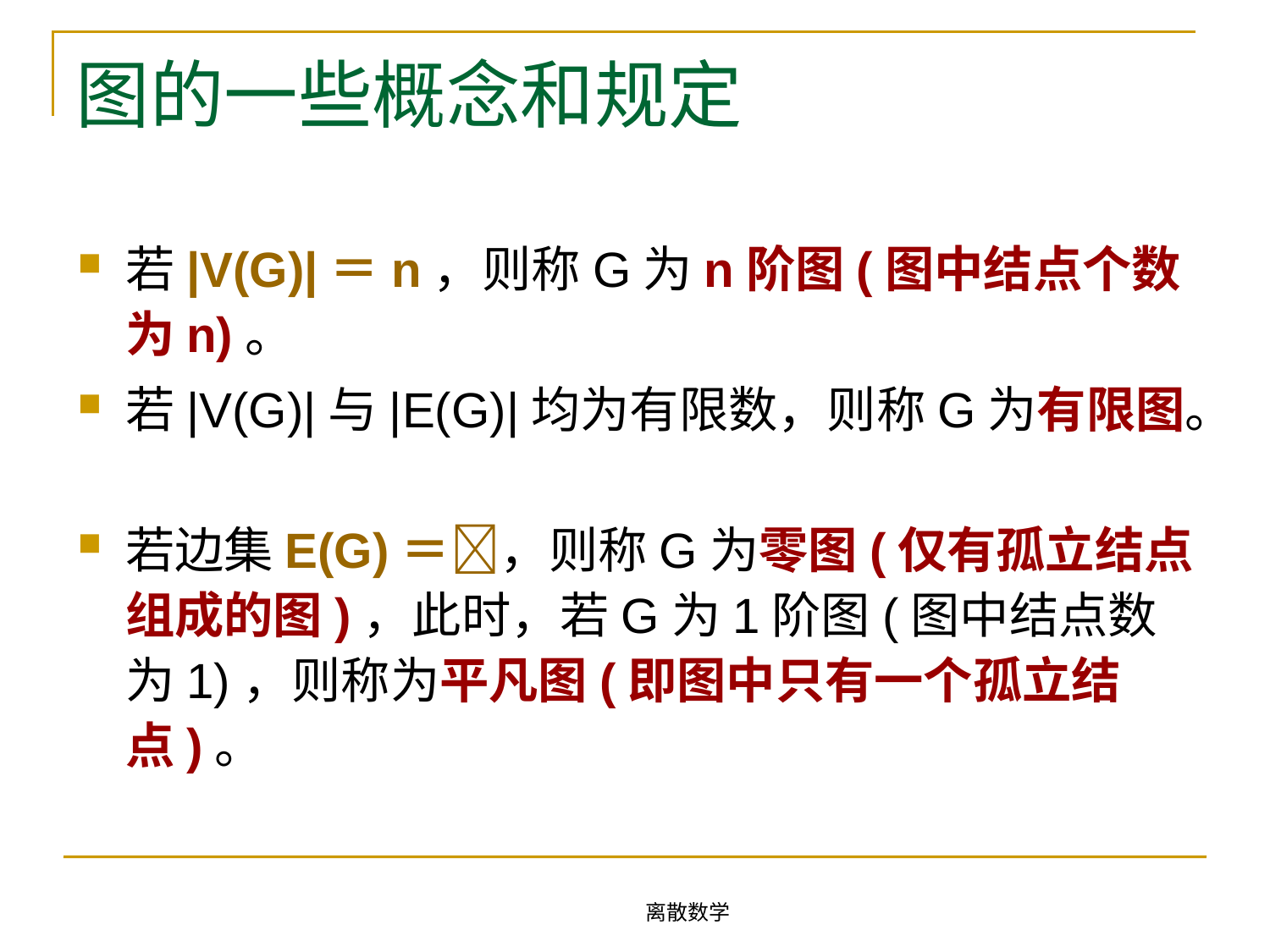

图的一些概念和规定
若|V(G)|＝n，则称G为n阶图(图中结点个数为n)。
若|V(G)|与|E(G)|均为有限数，则称G为有限图。
若边集E(G)＝∅，则称G为零图(仅有孤立结点组成的图)，此时，若G为1阶图(图中结点数为1)，则称为平凡图(即图中只有一个孤立结点)。

离散数学
14